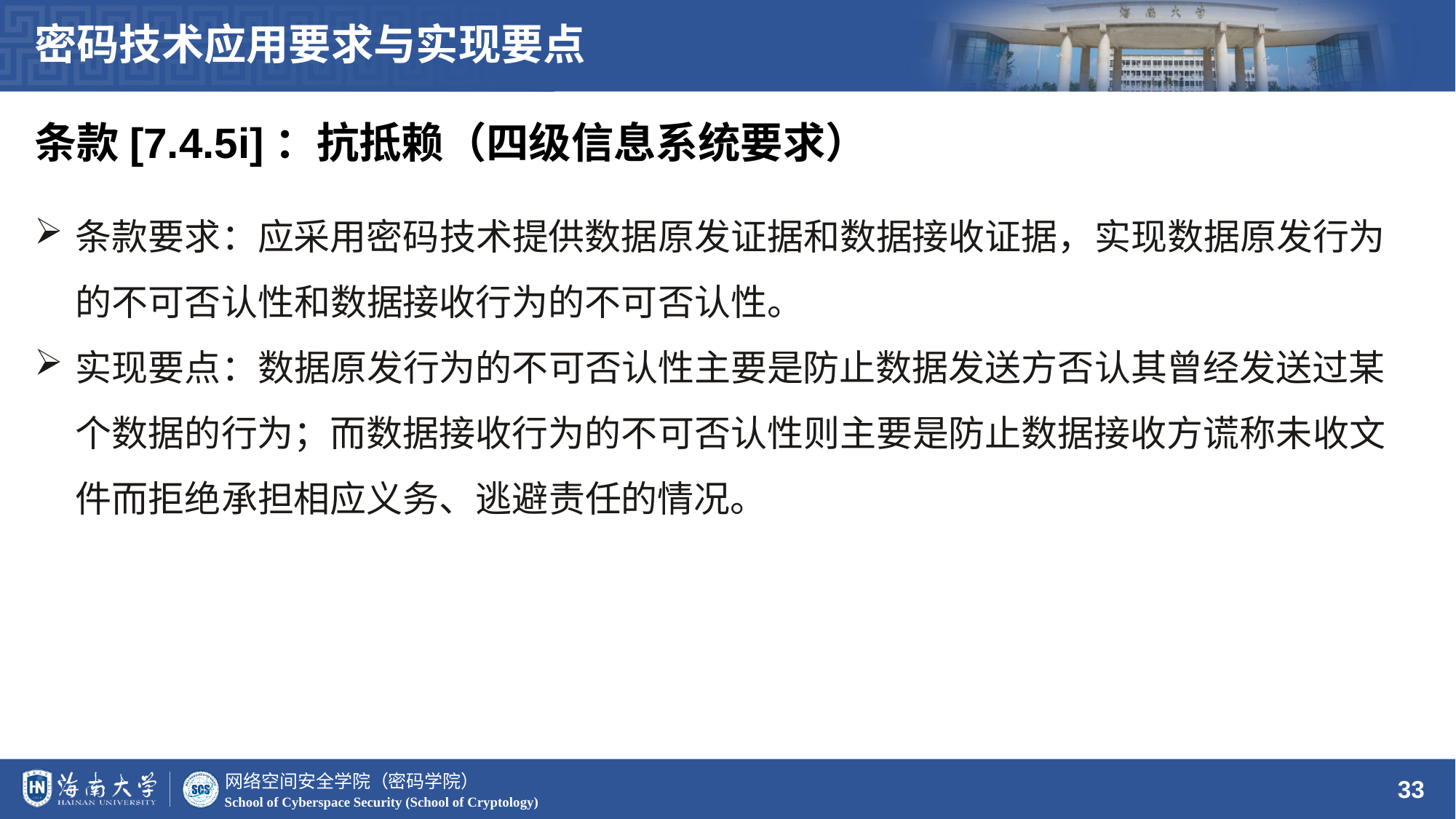

密码技术应用要求与实现要点
条款[7.4.5i]：抗抵赖（四级信息系统要求）
条款要求：应采用密码技术提供数据原发证据和数据接收证据，实现数据原发行为的不可否认性和数据接收行为的不可否认性。
实现要点：数据原发行为的不可否认性主要是防止数据发送方否认其曾经发送过某个数据的行为；而数据接收行为的不可否认性则主要是防止数据接收方谎称未收文件而拒绝承担相应义务、逃避责任的情况。
33